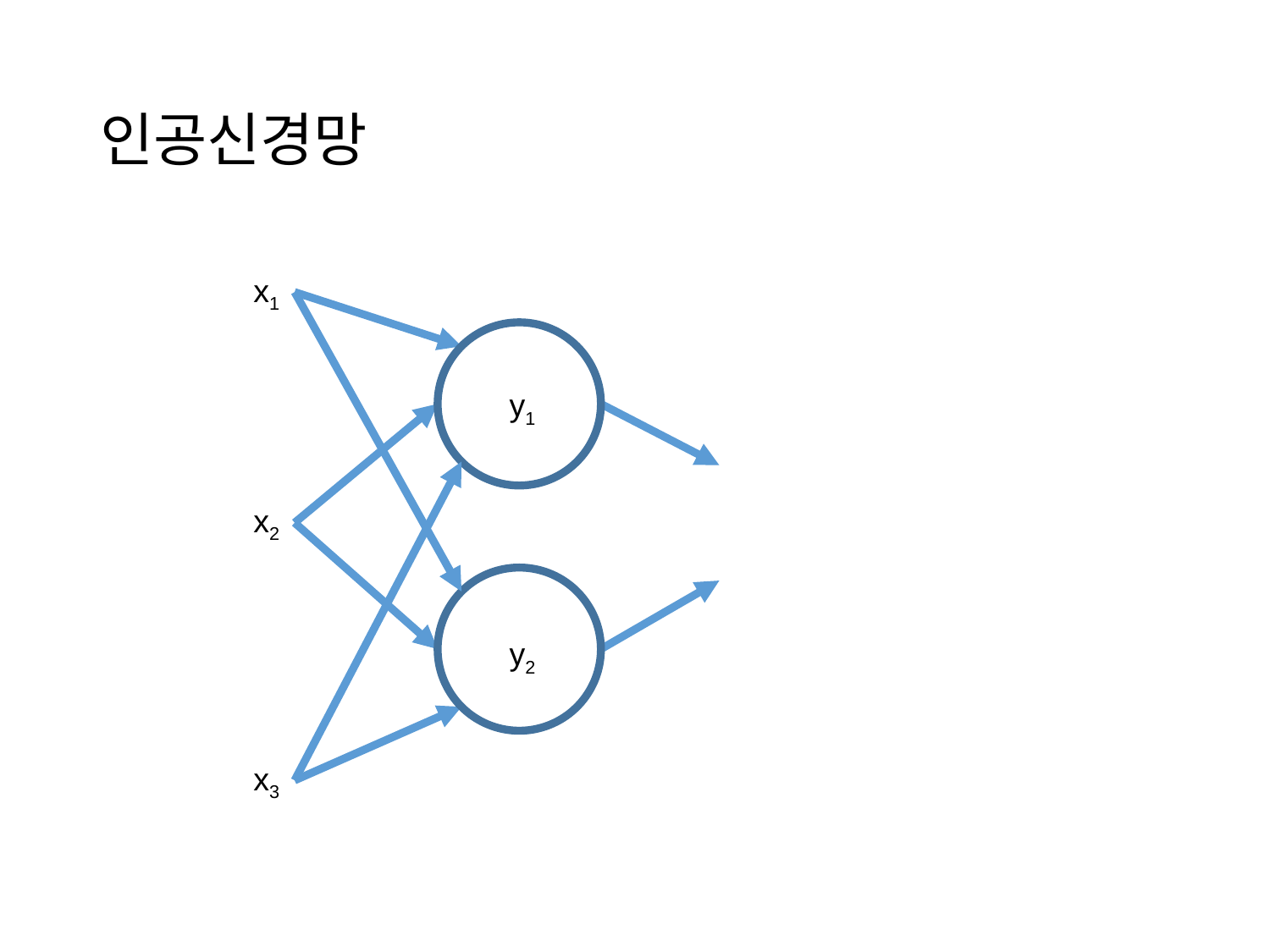

# 인공신경망
x1

y1
x2

y2
x3